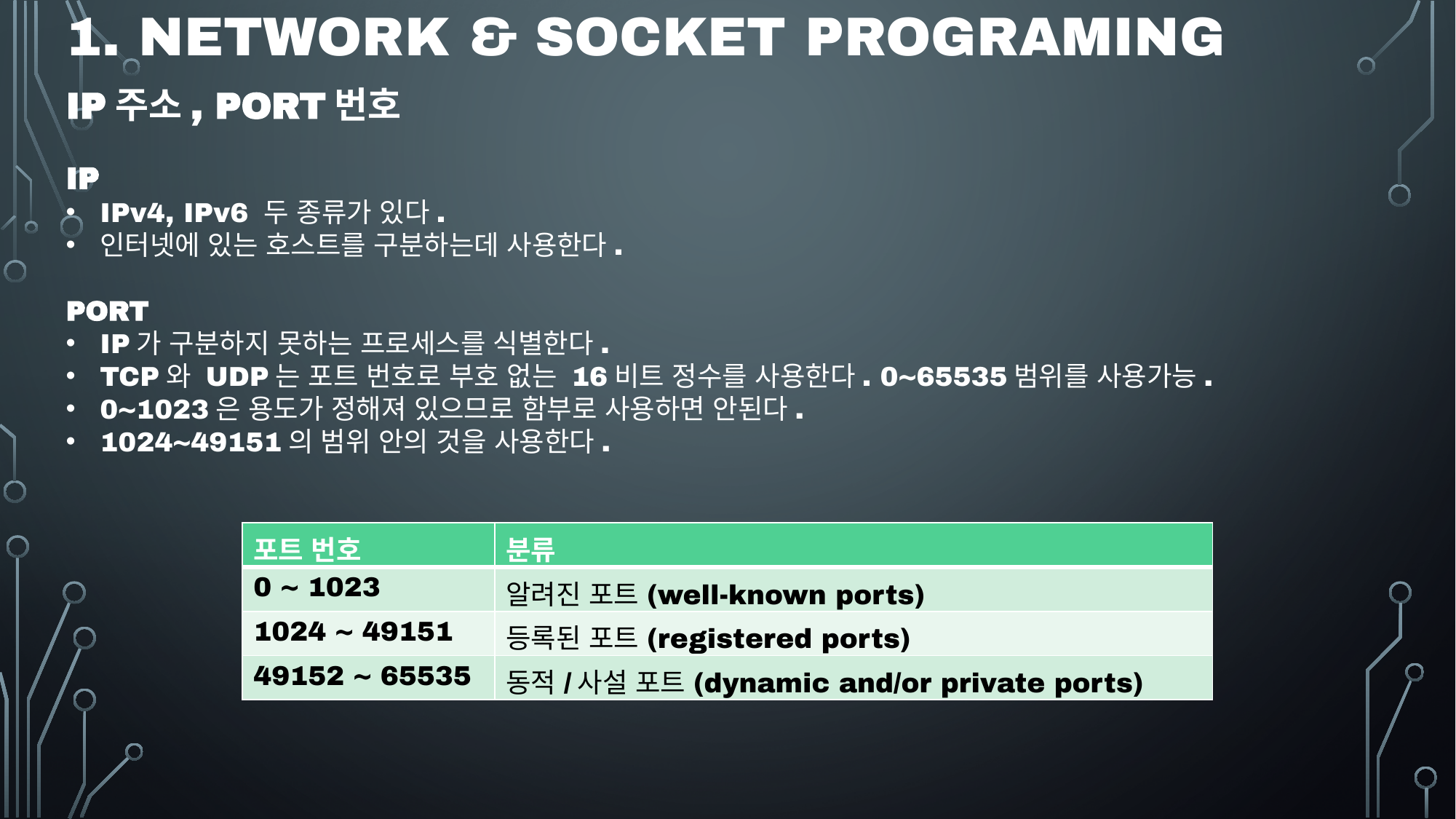

# 1. Network & Socket Programing
IP주소, PORT번호

IP
IPv4, IPv6 두 종류가 있다.
인터넷에 있는 호스트를 구분하는데 사용한다.

PORT
IP가 구분하지 못하는 프로세스를 식별한다.
TCP와 UDP는 포트 번호로 부호 없는 16비트 정수를 사용한다. 0~65535범위를 사용가능.
0~1023은 용도가 정해져 있으므로 함부로 사용하면 안된다.
1024~49151의 범위 안의 것을 사용한다.

| 포트 번호 | 분류 |
| --- | --- |
| 0 ~ 1023 | 알려진 포트(well-known ports) |
| 1024 ~ 49151 | 등록된 포트(registered ports) |
| 49152 ~ 65535 | 동적/사설 포트(dynamic and/or private ports) |